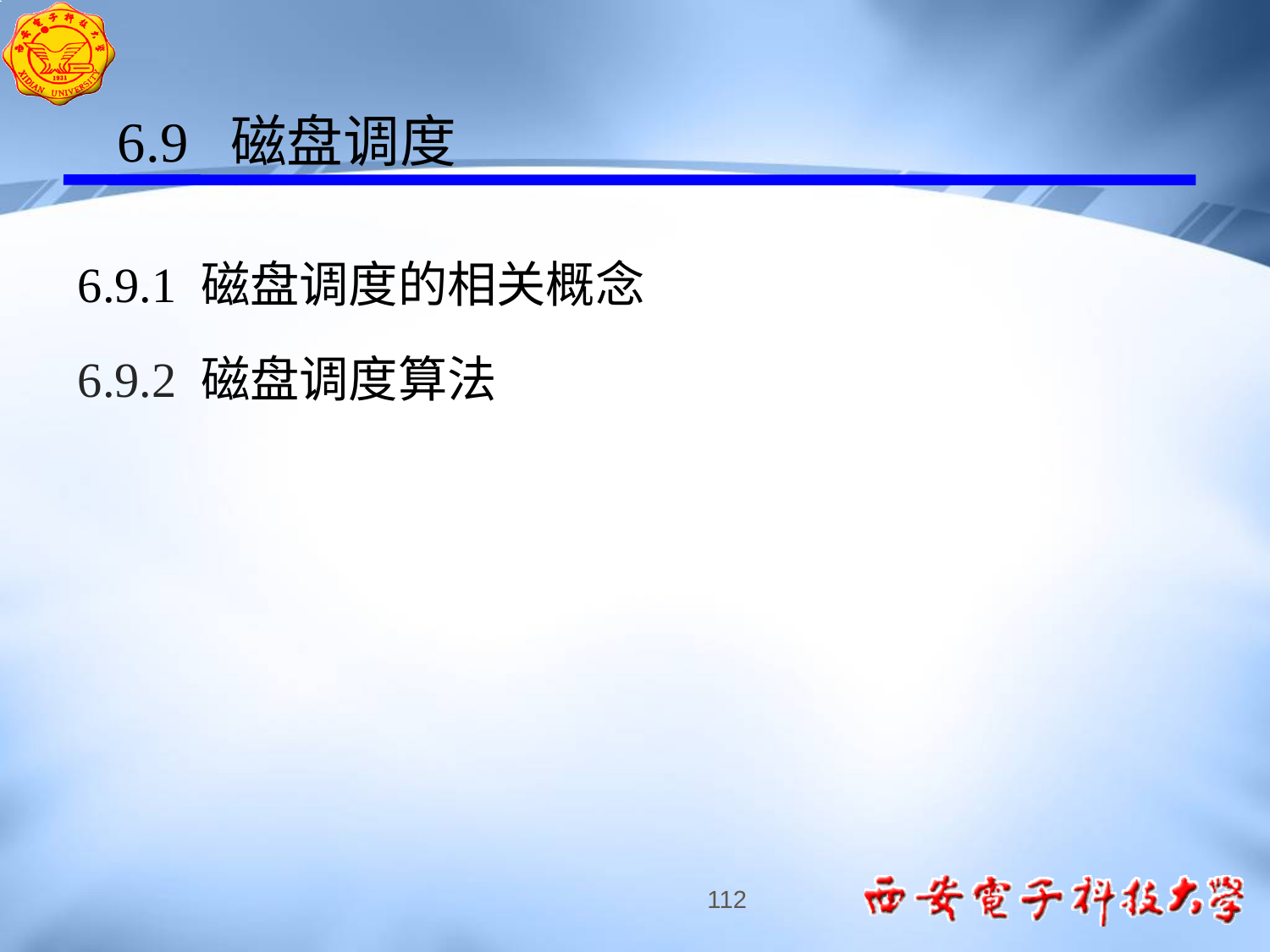

6.9  磁盘调度
6.9.1 磁盘调度的相关概念
6.9.2 磁盘调度算法

112